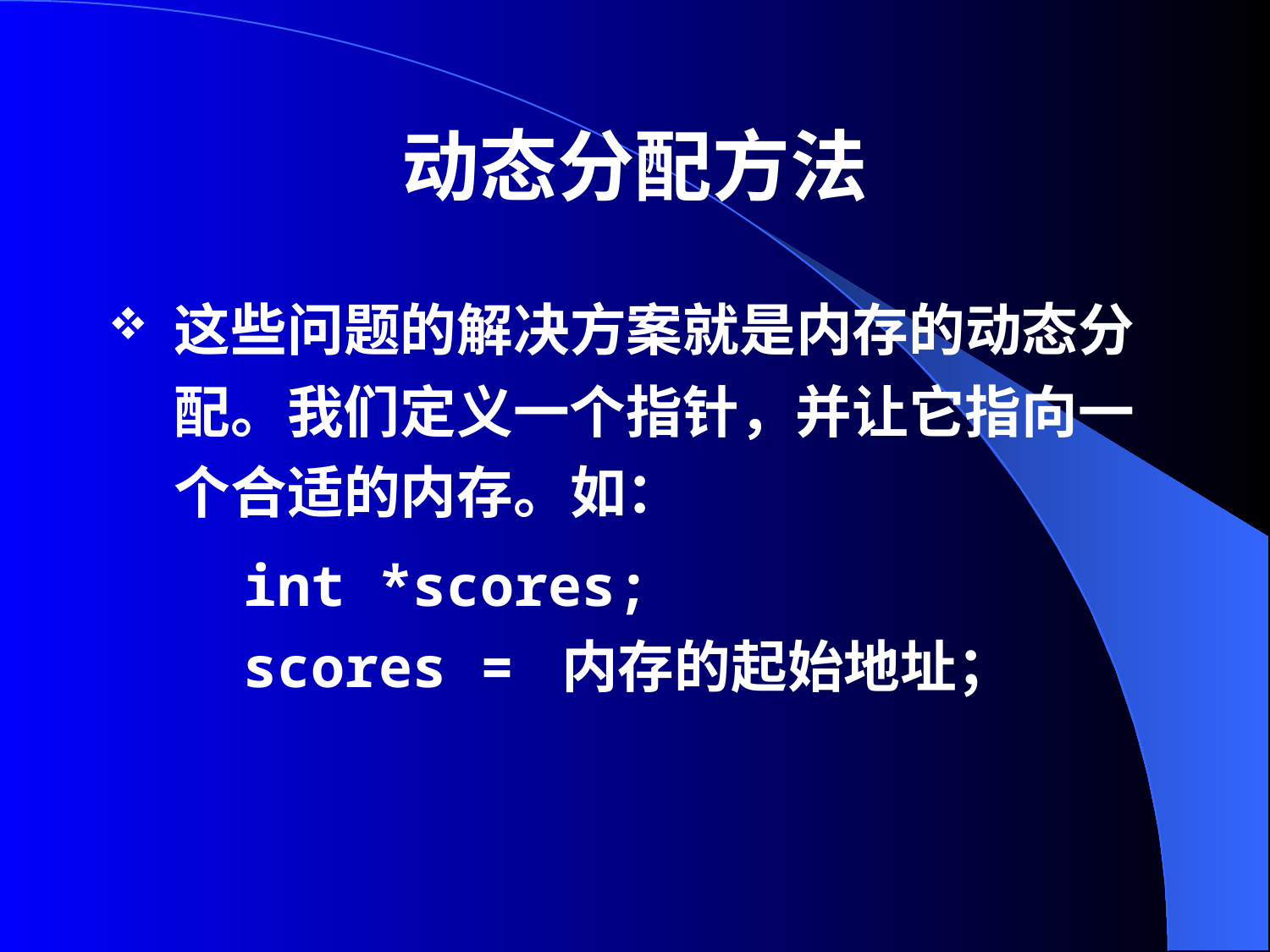

# 动态分配方法
这些问题的解决方案就是内存的动态分配。我们定义一个指针，并让它指向一个合适的内存。如：
    int *scores;
    scores = 内存的起始地址；